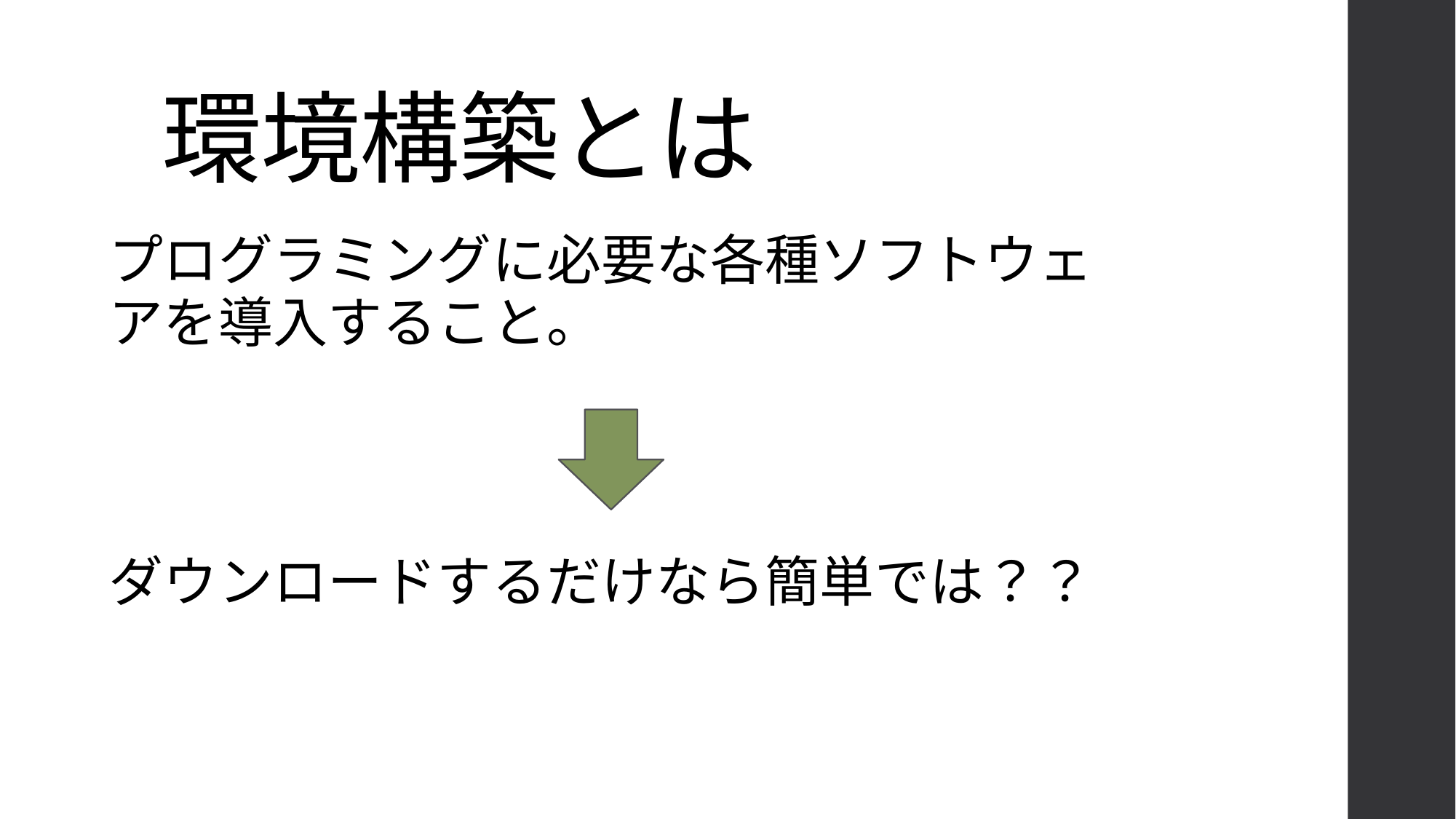

# 環境構築とは
プログラミングに必要な各種ソフトウェアを導入すること。

ダウンロードするだけなら簡単では？？